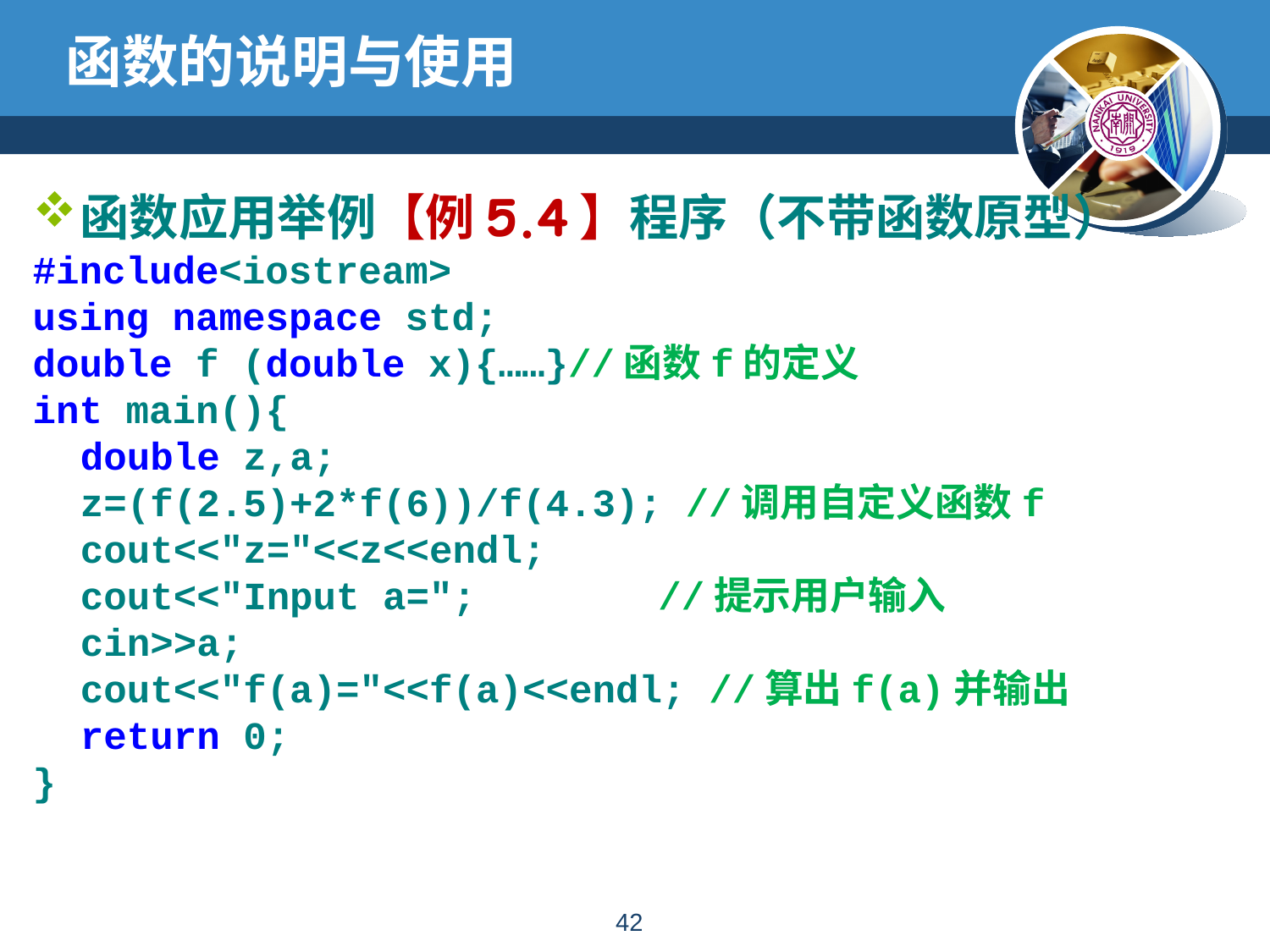

# 函数的说明与使用
函数应用举例【例5.4】程序（不带函数原型）
#include<iostream>
using namespace std;
double f (double x){……}//函数f的定义
int main(){
	double z,a;
	z=(f(2.5)+2*f(6))/f(4.3); //调用自定义函数f
	cout<<"z="<<z<<endl;
	cout<<"Input a=";  	   //提示用户输入
	cin>>a;
	cout<<"f(a)="<<f(a)<<endl; //算出f(a)并输出
	return 0;
}
42